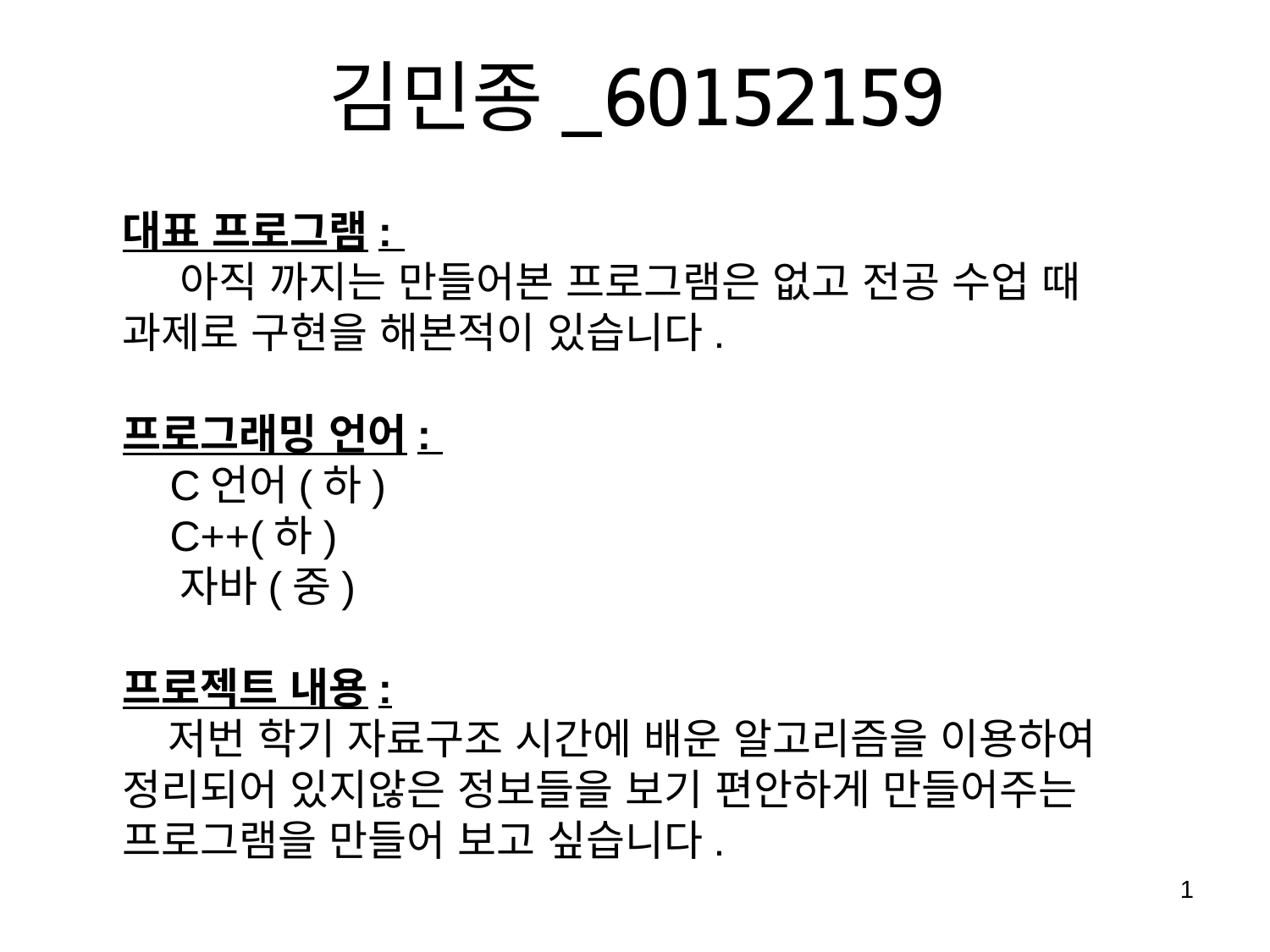

김민종_60152159
대표 프로그램:
    아직 까지는 만들어본 프로그램은 없고 전공 수업 때 과제로 구현을 해본적이 있습니다.

프로그래밍 언어:
    C언어(하)
    C++(하)
    자바(중)

프로젝트 내용:
   저번 학기 자료구조 시간에 배운 알고리즘을 이용하여 정리되어 있지않은 정보들을 보기 편안하게 만들어주는 프로그램을 만들어 보고 싶습니다.
1